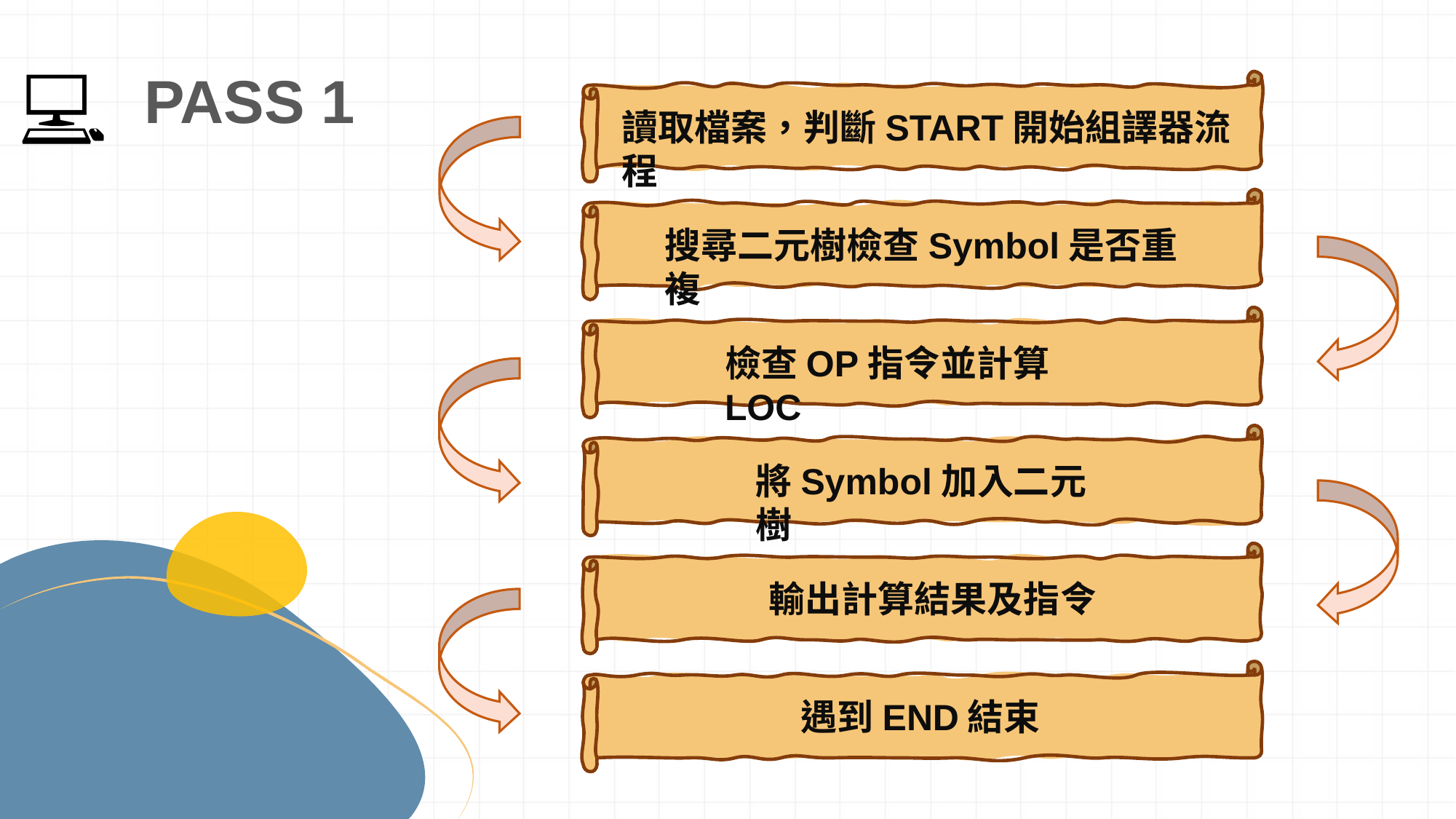

💻
PASS 1

讀取檔案，判斷START開始組譯器流程

搜尋二元樹檢查Symbol是否重複

檢查OP指令並計算LOC

將Symbol加入二元樹

輸出計算結果及指令

遇到END結束